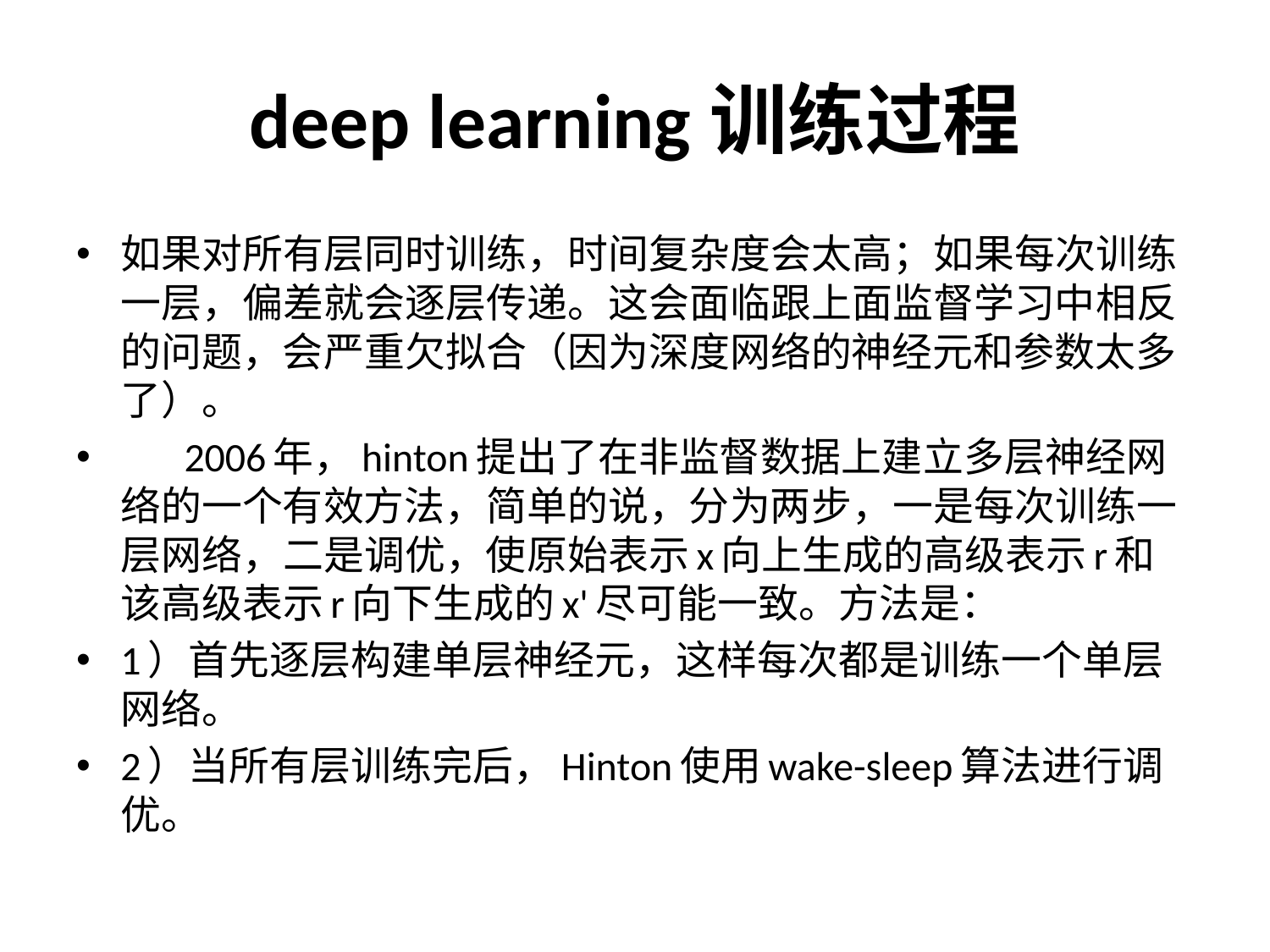

# deep learning训练过程
如果对所有层同时训练，时间复杂度会太高；如果每次训练一层，偏差就会逐层传递。这会面临跟上面监督学习中相反的问题，会严重欠拟合（因为深度网络的神经元和参数太多了）。
       2006年，hinton提出了在非监督数据上建立多层神经网络的一个有效方法，简单的说，分为两步，一是每次训练一层网络，二是调优，使原始表示x向上生成的高级表示r和该高级表示r向下生成的x'尽可能一致。方法是：
1）首先逐层构建单层神经元，这样每次都是训练一个单层网络。
2）当所有层训练完后，Hinton使用wake-sleep算法进行调优。